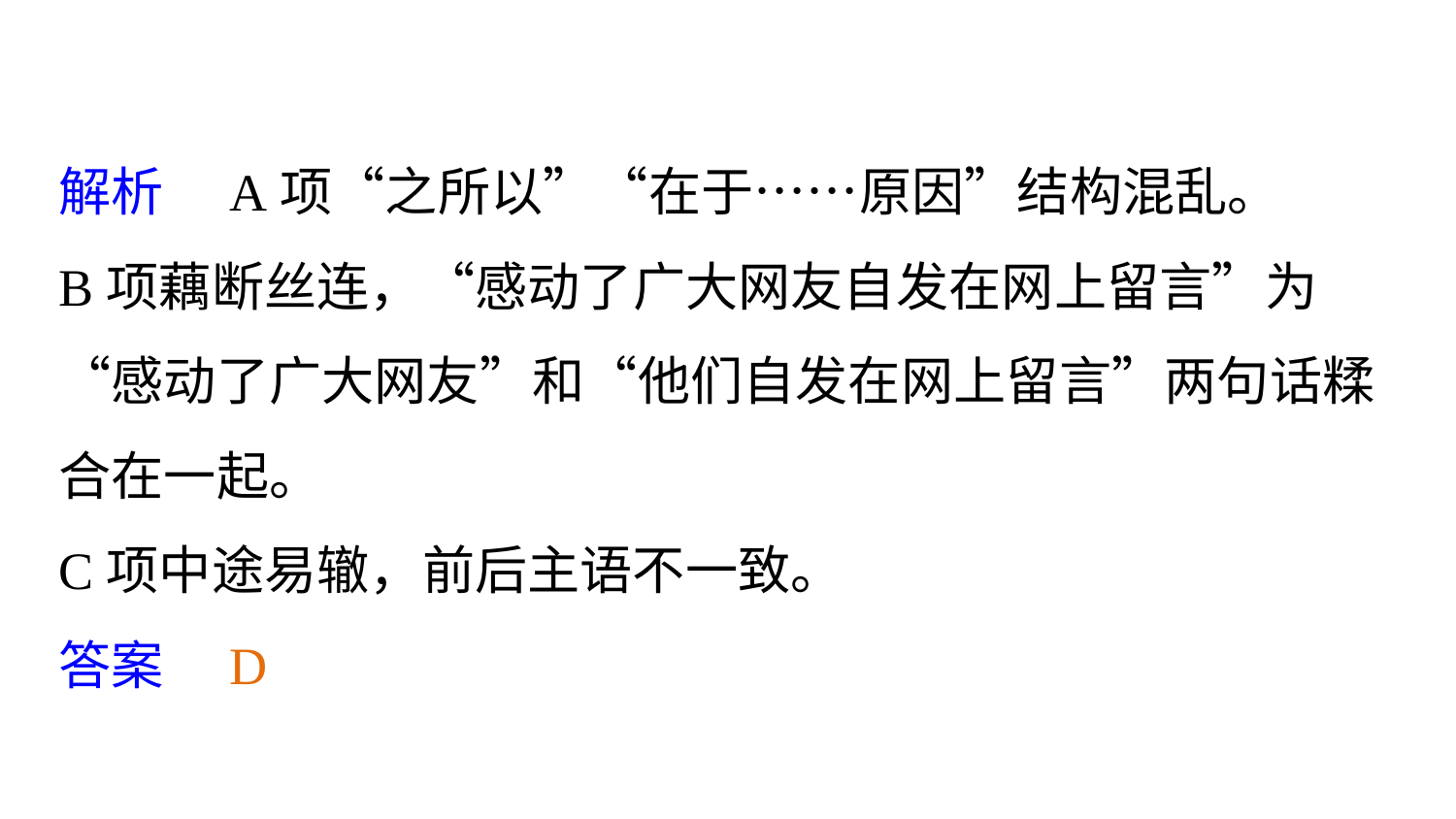

解析　A项“之所以”“在于……原因”结构混乱。
B项藕断丝连，“感动了广大网友自发在网上留言”为“感动了广大网友”和“他们自发在网上留言”两句话糅合在一起。
C项中途易辙，前后主语不一致。
答案　D